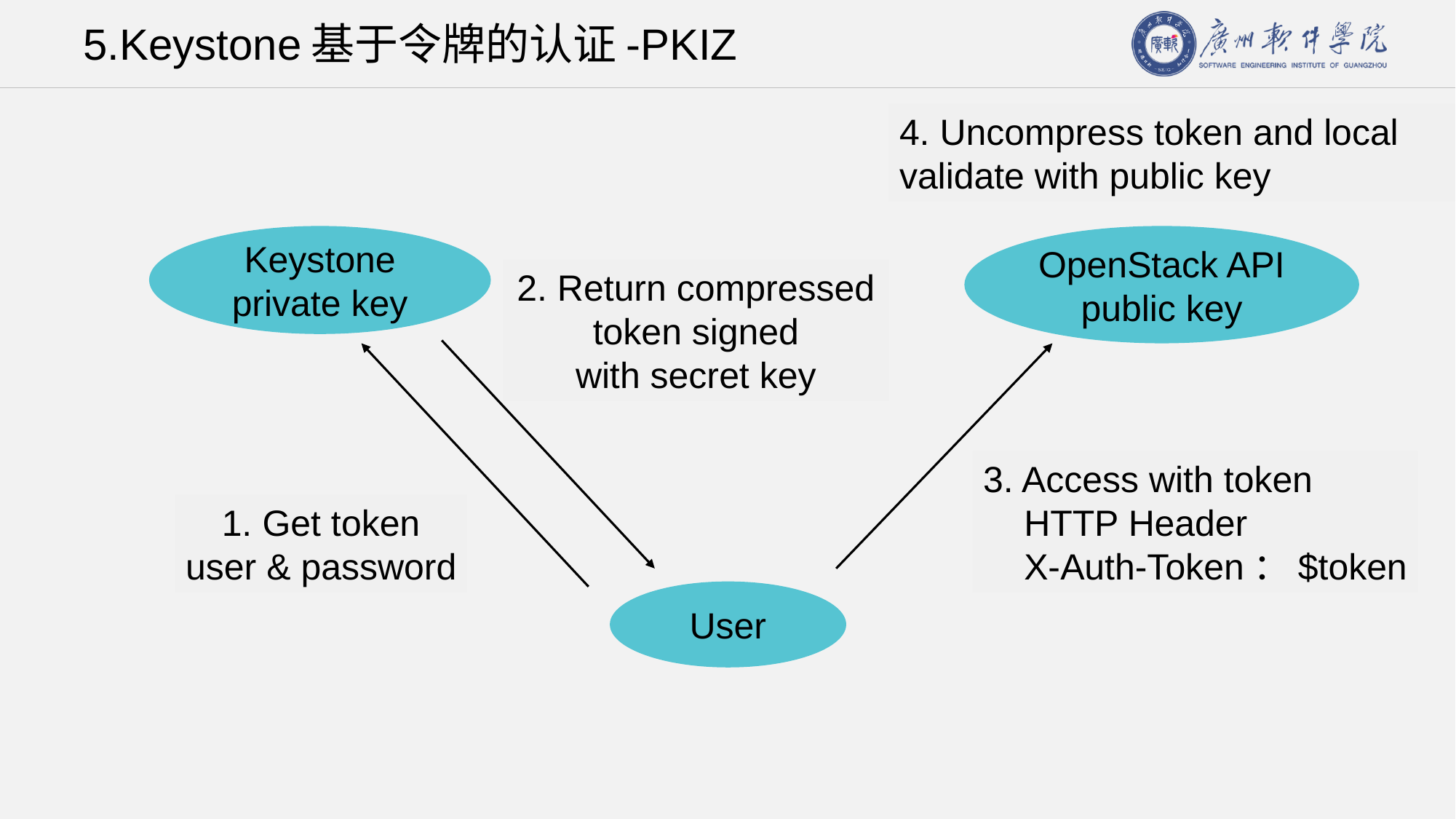

# 5.Keystone基于令牌的认证-PKIZ
4. Uncompress token and local validate with public key
Keystone
private key
OpenStack API
public key
2. Return compressed token signed
with secret key
3. Access with token
    HTTP Header
    X-Auth-Token：$token
1. Get token
user & password
User